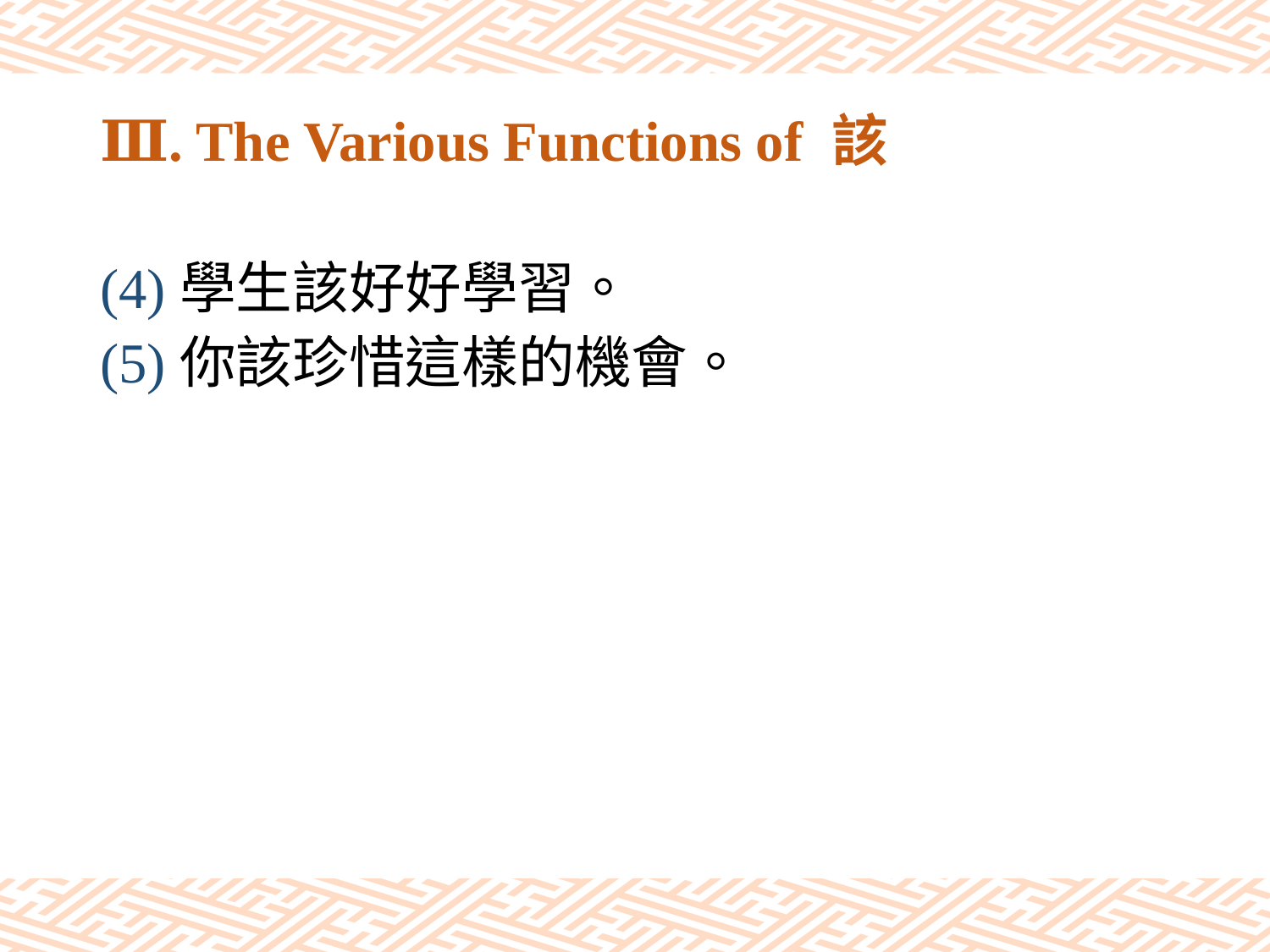

# Ⅲ. The Various Functions of 該
(4)學生該好好學習。
(5)你該珍惜這樣的機會。